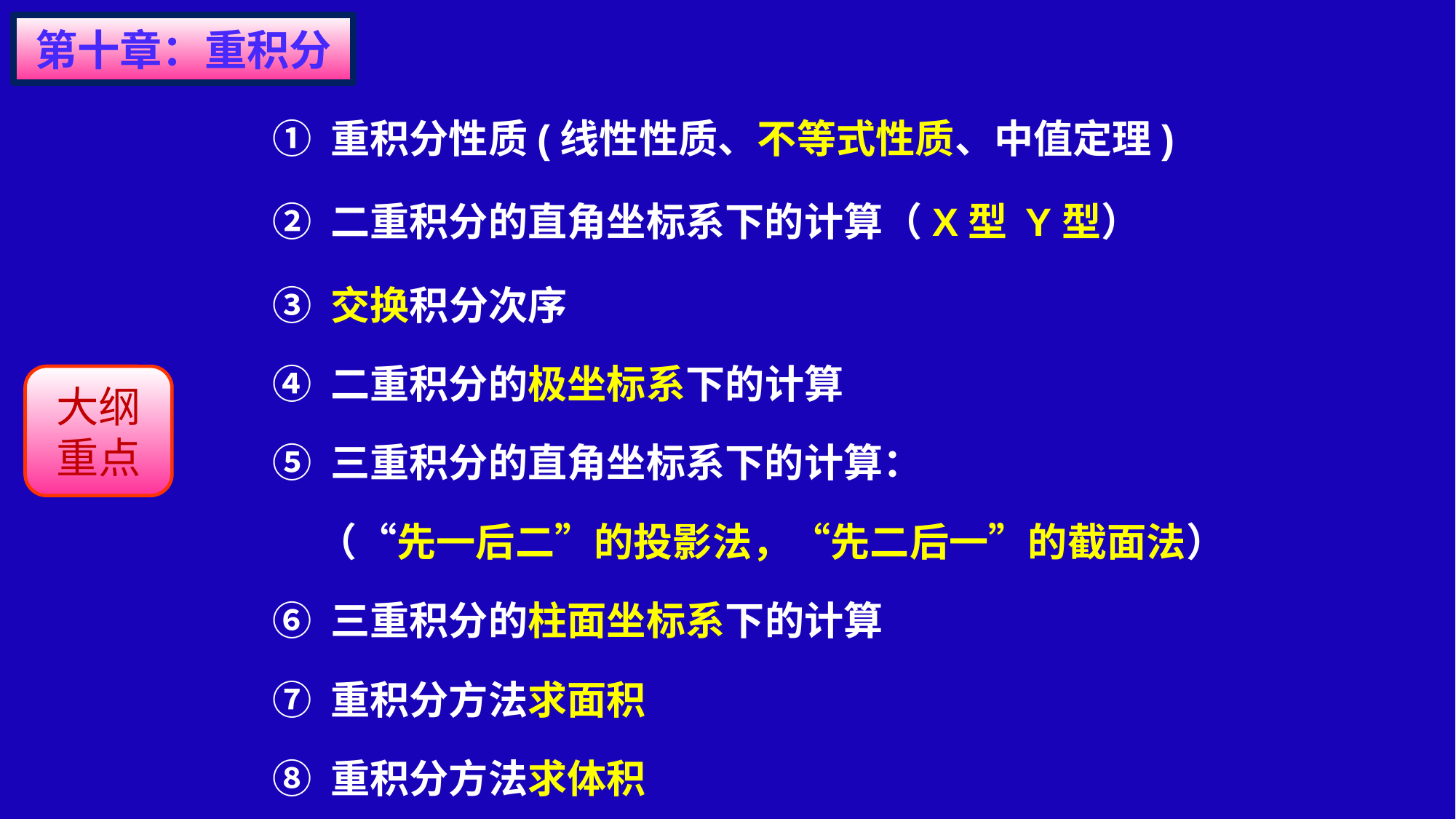

第十章：重积分
① 重积分性质(线性性质、不等式性质、中值定理)
② 二重积分的直角坐标系下的计算（X型 Y型）
③ 交换积分次序
④ 二重积分的极坐标系下的计算
⑤ 三重积分的直角坐标系下的计算：
    （“先一后二”的投影法，“先二后一”的截面法）
⑥ 三重积分的柱面坐标系下的计算
⑦ 重积分方法求面积
⑧ 重积分方法求体积
大纲
重点